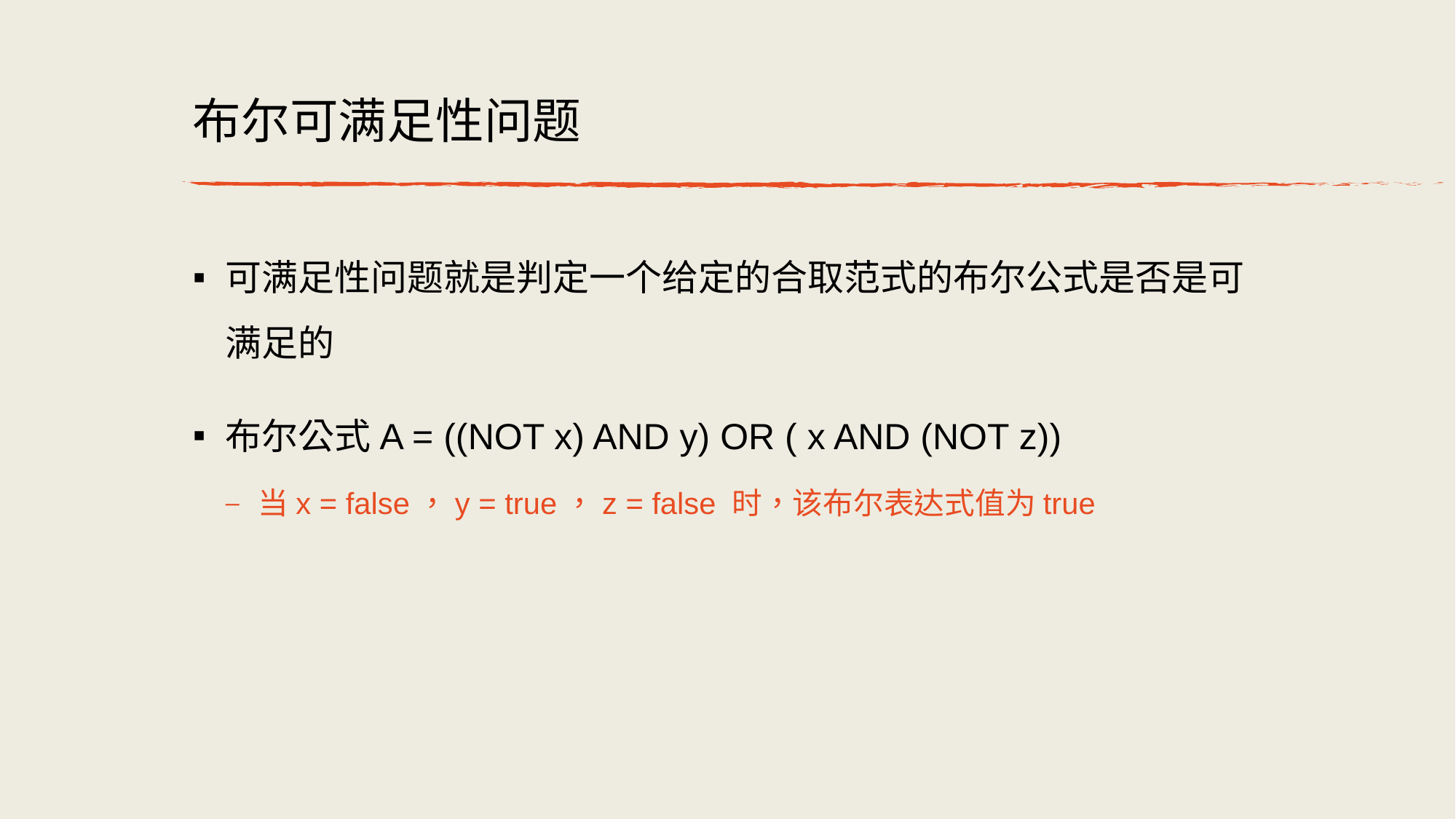

# 布尔可满⾜性问题
可满⾜性问题就是判定⼀个给定的合取范式的布尔公式是否是可满⾜的
布尔公式A = ((NOT x) AND y) OR ( x AND (NOT z))
当x = false，y = true，z = false 时，该布尔表达式值为true